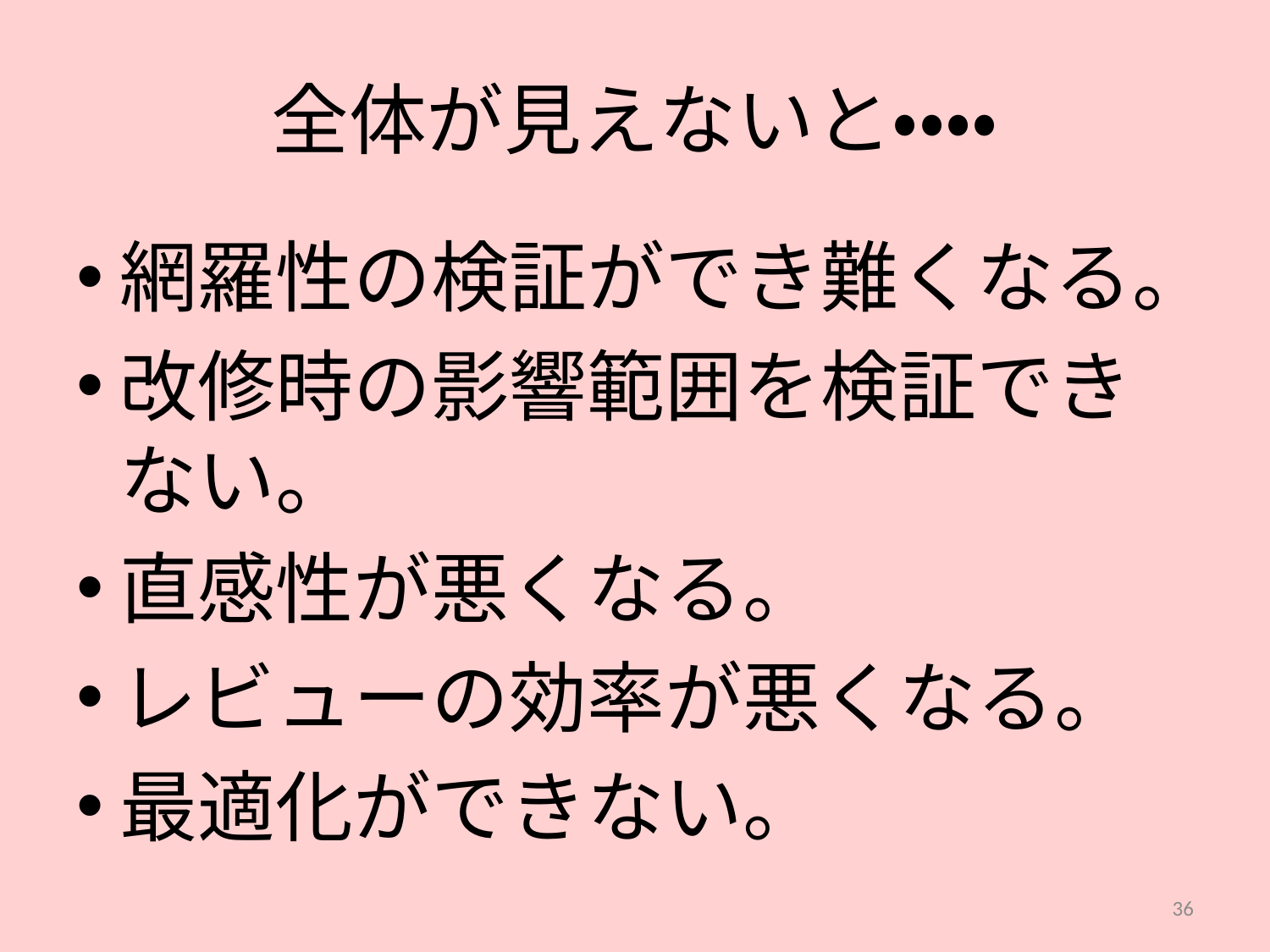

# 全体が見えないと・・・・
網羅性の検証ができ難くなる。
改修時の影響範囲を検証できない。
直感性が悪くなる。
レビューの効率が悪くなる。
最適化ができない。
36